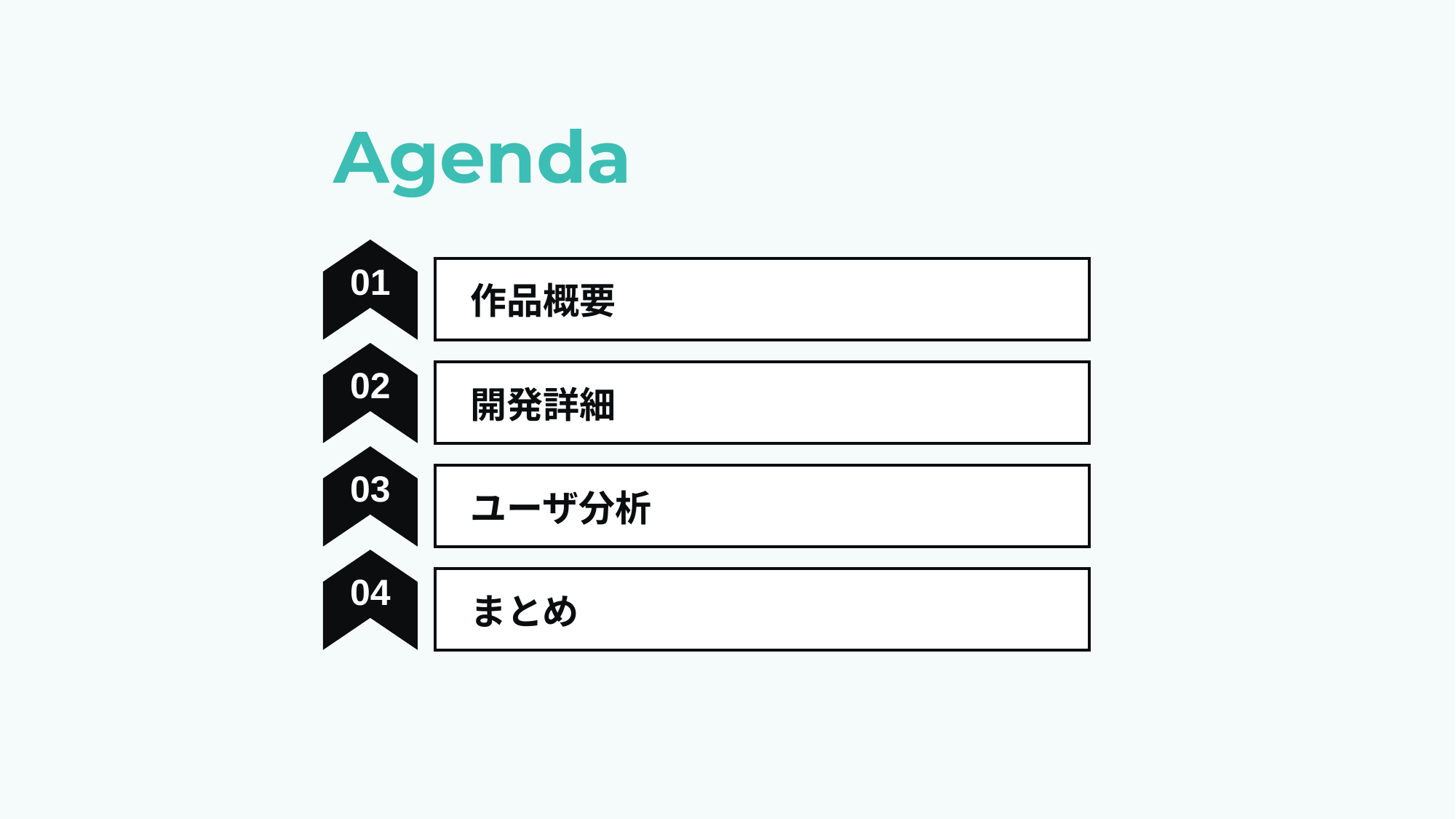

Agenda

01

作品概要

02

開発詳細

03

ユーザ分析

04

まとめ